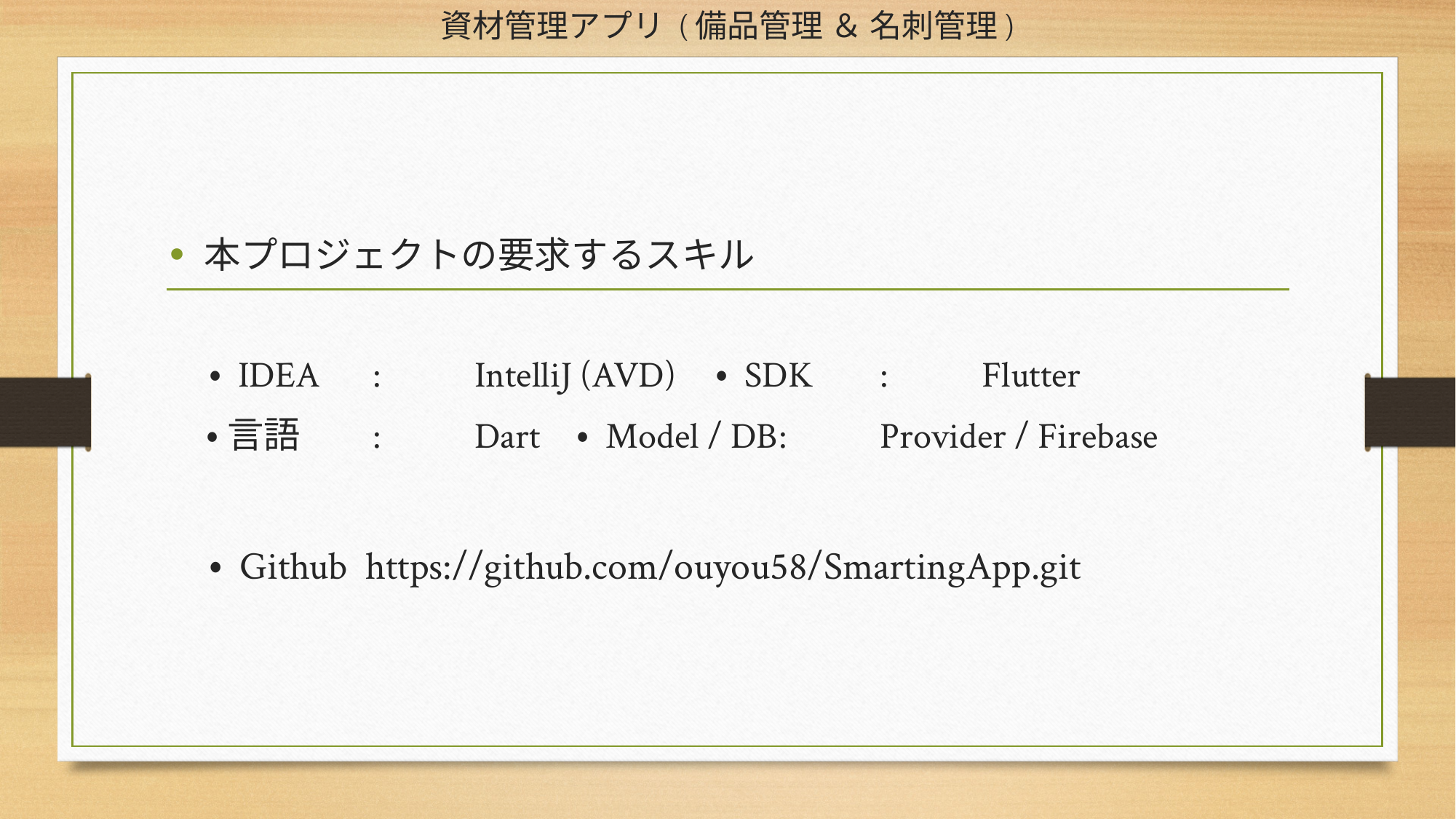

# 資材管理アプリ (備品管理 ＆ 名刺管理)
本プロジェクトの要求するスキル

　・ IDEA			:	IntelliJ (AVD)
　・ SDK			:	Flutter
　・ 言語			:	Dart
　・ Model / DB	:	Provider / Firebase

　・ Github  https://github.com/ouyou58/SmartingApp.git